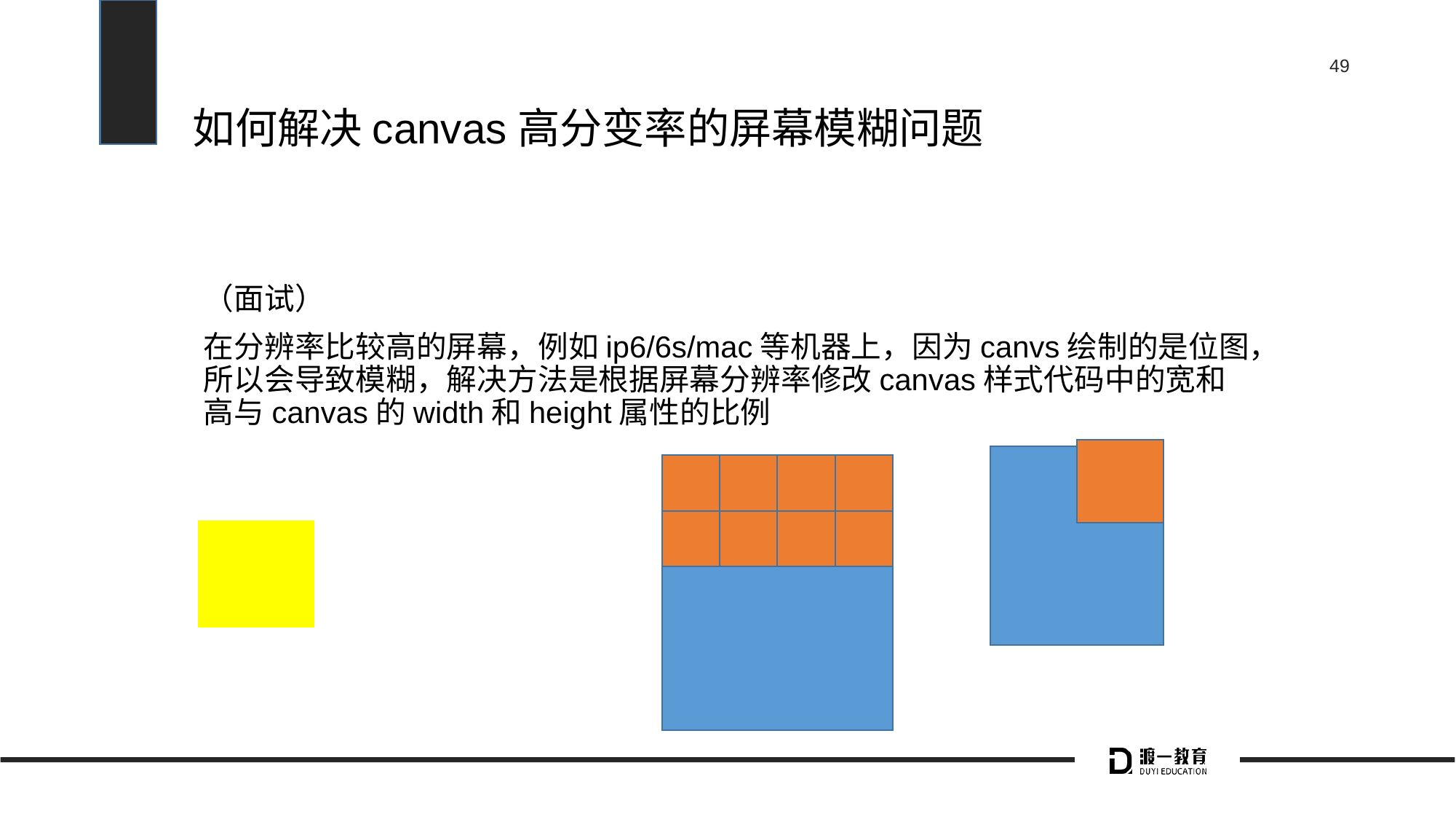

# 如何解决canvas高分变率的屏幕模糊问题

（面试）
在分辨率比较高的屏幕，例如ip6/6s/mac等机器上，因为canvs绘制的是位图，所以会导致模糊，解决方法是根据屏幕分辨率修改canvas样式代码中的宽和高与canvas的width和height属性的比例